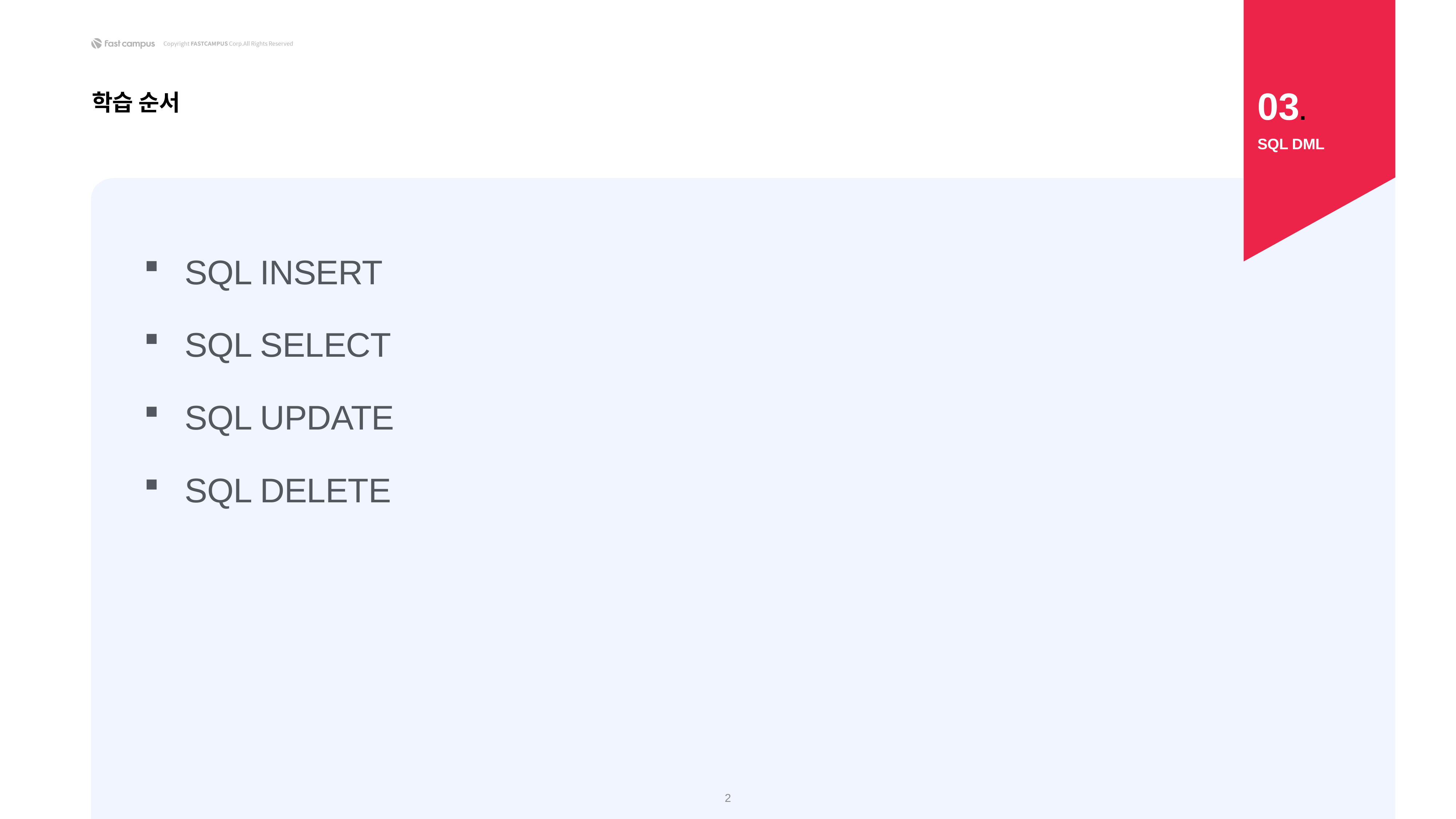

03.
학습 순서
SQL DML
SQL INSERT
SQL SELECT
SQL UPDATE
SQL DELETE
2